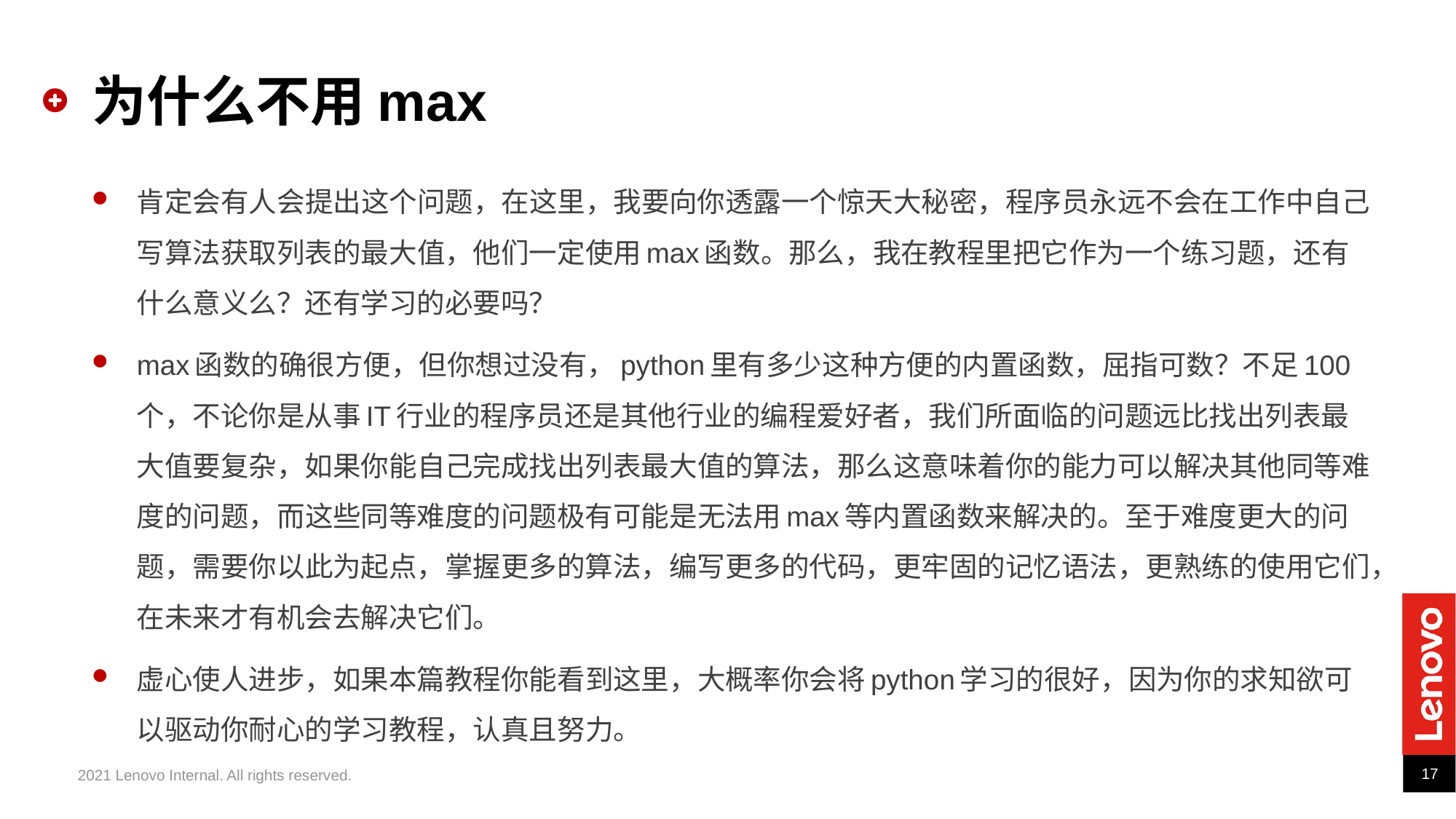

# 为什么不用max
肯定会有人会提出这个问题，在这里，我要向你透露一个惊天大秘密，程序员永远不会在工作中自己写算法获取列表的最大值，他们一定使用max函数。那么，我在教程里把它作为一个练习题，还有什么意义么？还有学习的必要吗？
max函数的确很方便，但你想过没有，python里有多少这种方便的内置函数，屈指可数？不足100个，不论你是从事IT行业的程序员还是其他行业的编程爱好者，我们所面临的问题远比找出列表最大值要复杂，如果你能自己完成找出列表最大值的算法，那么这意味着你的能力可以解决其他同等难度的问题，而这些同等难度的问题极有可能是无法用max等内置函数来解决的。至于难度更大的问题，需要你以此为起点，掌握更多的算法，编写更多的代码，更牢固的记忆语法，更熟练的使用它们，在未来才有机会去解决它们。
虚心使人进步，如果本篇教程你能看到这里，大概率你会将python学习的很好，因为你的求知欲可以驱动你耐心的学习教程，认真且努力。